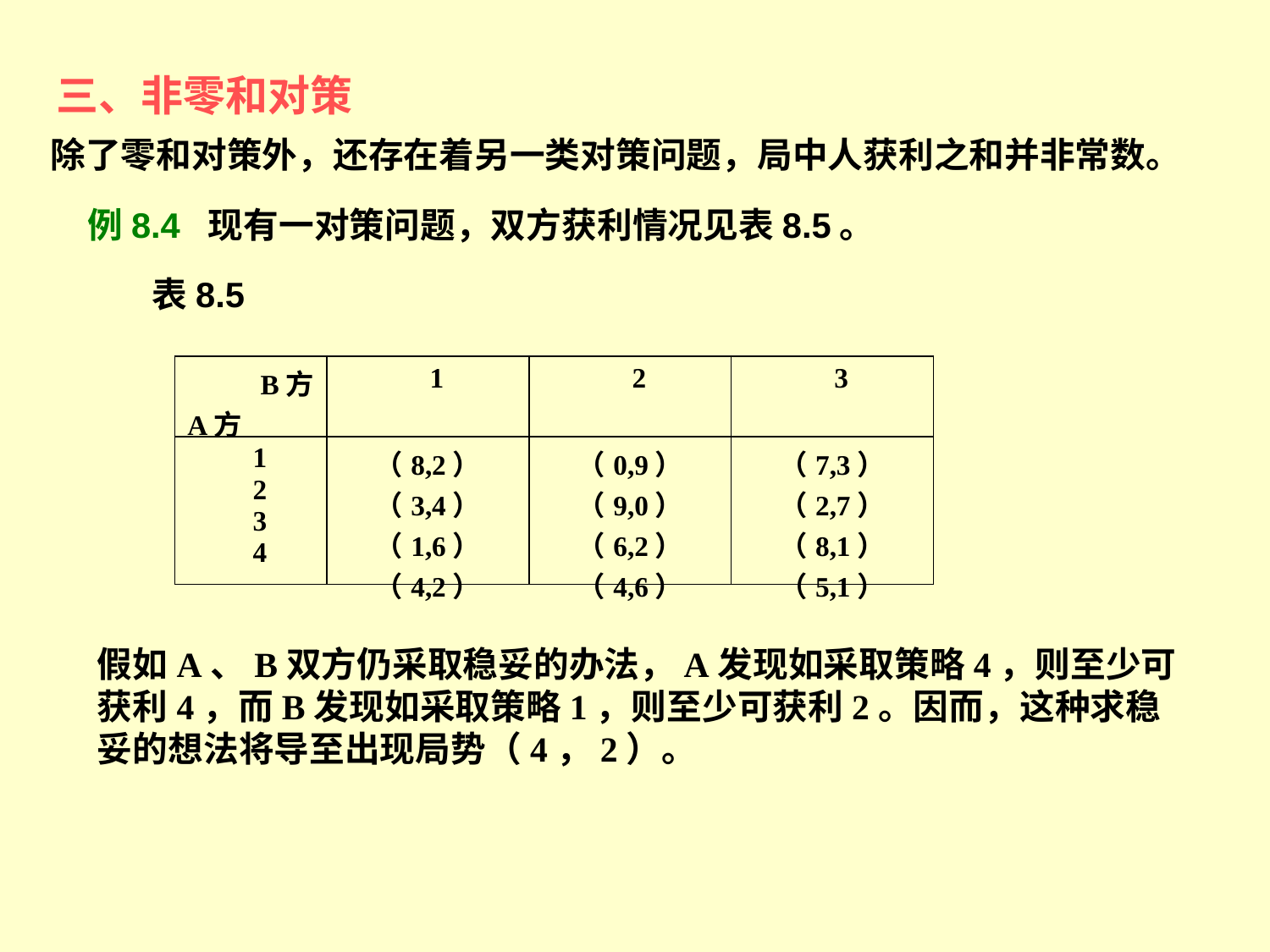

三、非零和对策
除了零和对策外，还存在着另一类对策问题，局中人获利之和并非常数。
例8.4  现有一对策问题，双方获利情况见表8.5。
表8.5
| B方 A方 | 1 | 2 | 3 |
| --- | --- | --- | --- |
| 1 2 3 4 | （8,2） （3,4） （1,6） （4,2） | （0,9） （9,0） （6,2） （4,6） | （7,3） （2,7） （8,1） （5,1） |
假如A、B双方仍采取稳妥的办法，A发现如采取策略4，则至少可获利4，而B发现如采取策略1，则至少可获利2。因而，这种求稳妥的想法将导至出现局势（4，2）。